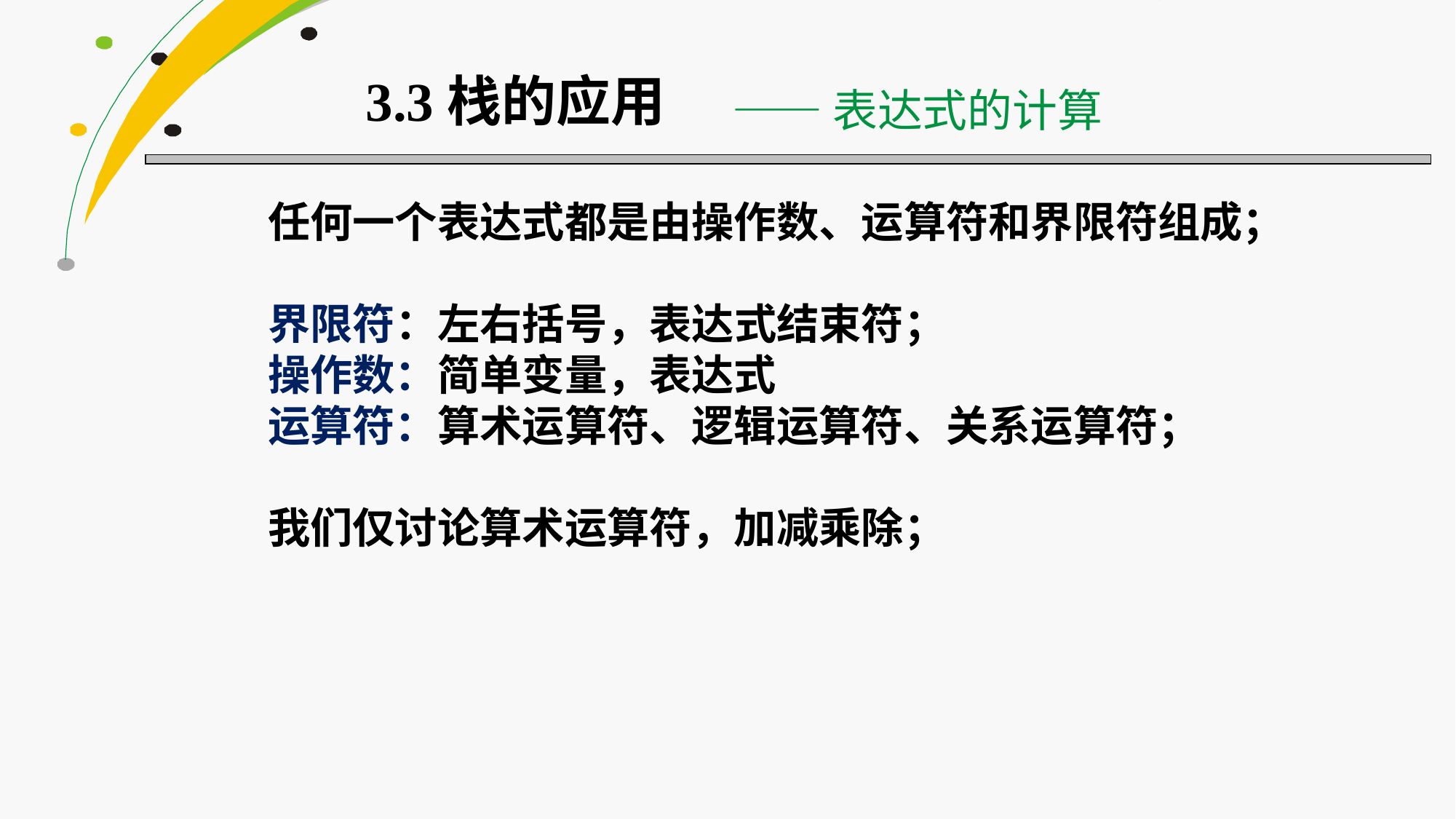

3.3栈的应用
——表达式的计算
任何一个表达式都是由操作数、运算符和界限符组成；

界限符：左右括号，表达式结束符；
操作数：简单变量，表达式
运算符：算术运算符、逻辑运算符、关系运算符；

我们仅讨论算术运算符，加减乘除；